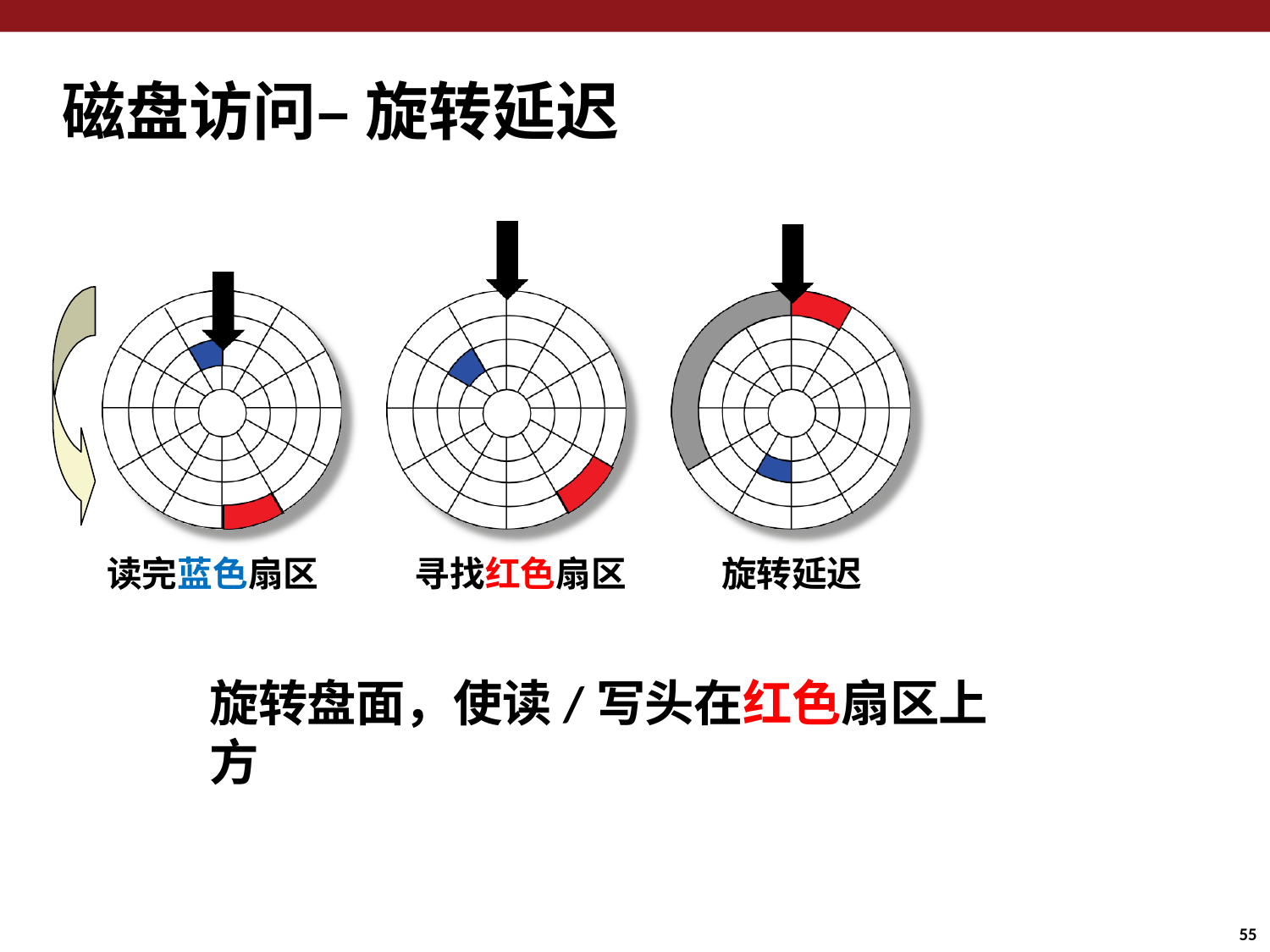

# 磁盘访问– 旋转延迟

读完蓝色扇区
寻找红色扇区
旋转延迟
旋转盘面，使读/写头在红色扇区上方
55